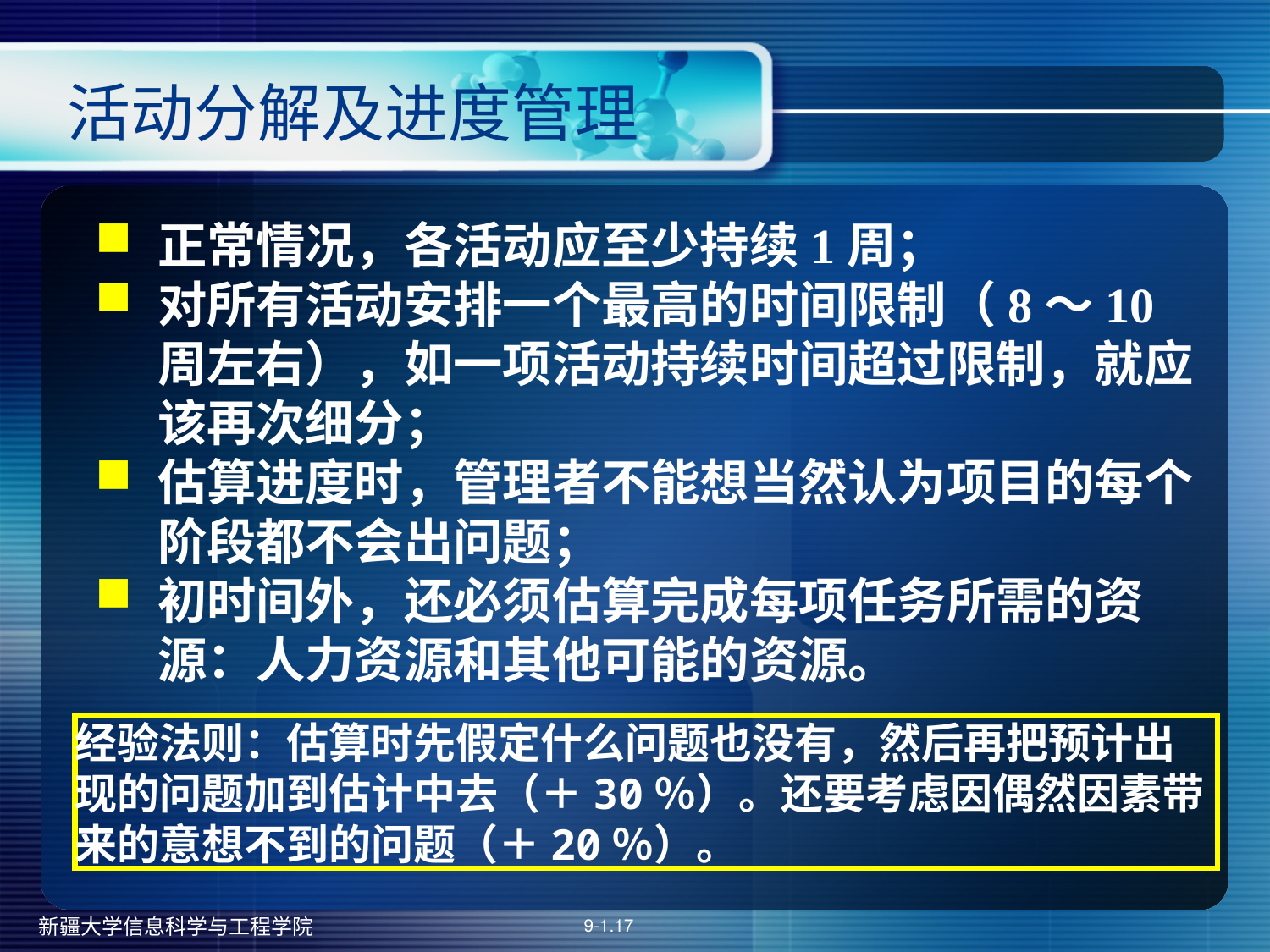

# 活动分解及进度管理
正常情况，各活动应至少持续1周；
对所有活动安排一个最高的时间限制（8～10周左右），如一项活动持续时间超过限制，就应该再次细分；
估算进度时，管理者不能想当然认为项目的每个阶段都不会出问题；
初时间外，还必须估算完成每项任务所需的资源：人力资源和其他可能的资源。
经验法则：估算时先假定什么问题也没有，然后再把预计出现的问题加到估计中去（＋30％）。还要考虑因偶然因素带来的意想不到的问题（＋20％）。